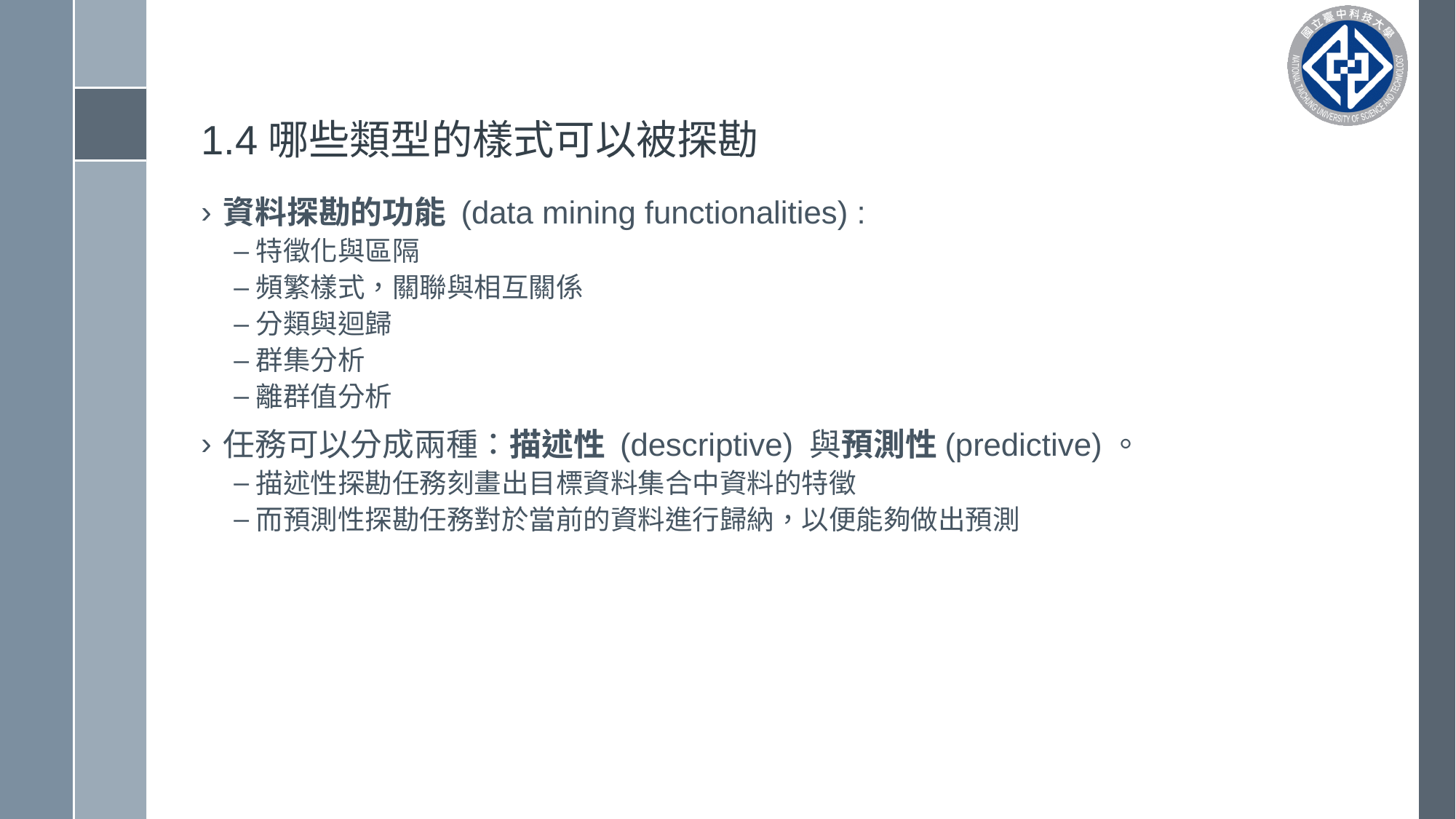

# 1.4哪些類型的樣式可以被探勘
資料探勘的功能 (data mining functionalities) :
特徵化與區隔
頻繁樣式，關聯與相互關係
分類與迴歸
群集分析
離群值分析
任務可以分成兩種：描述性 (descriptive) 與預測性(predictive)。
描述性探勘任務刻畫出目標資料集合中資料的特徵
而預測性探勘任務對於當前的資料進行歸納，以便能夠做出預測